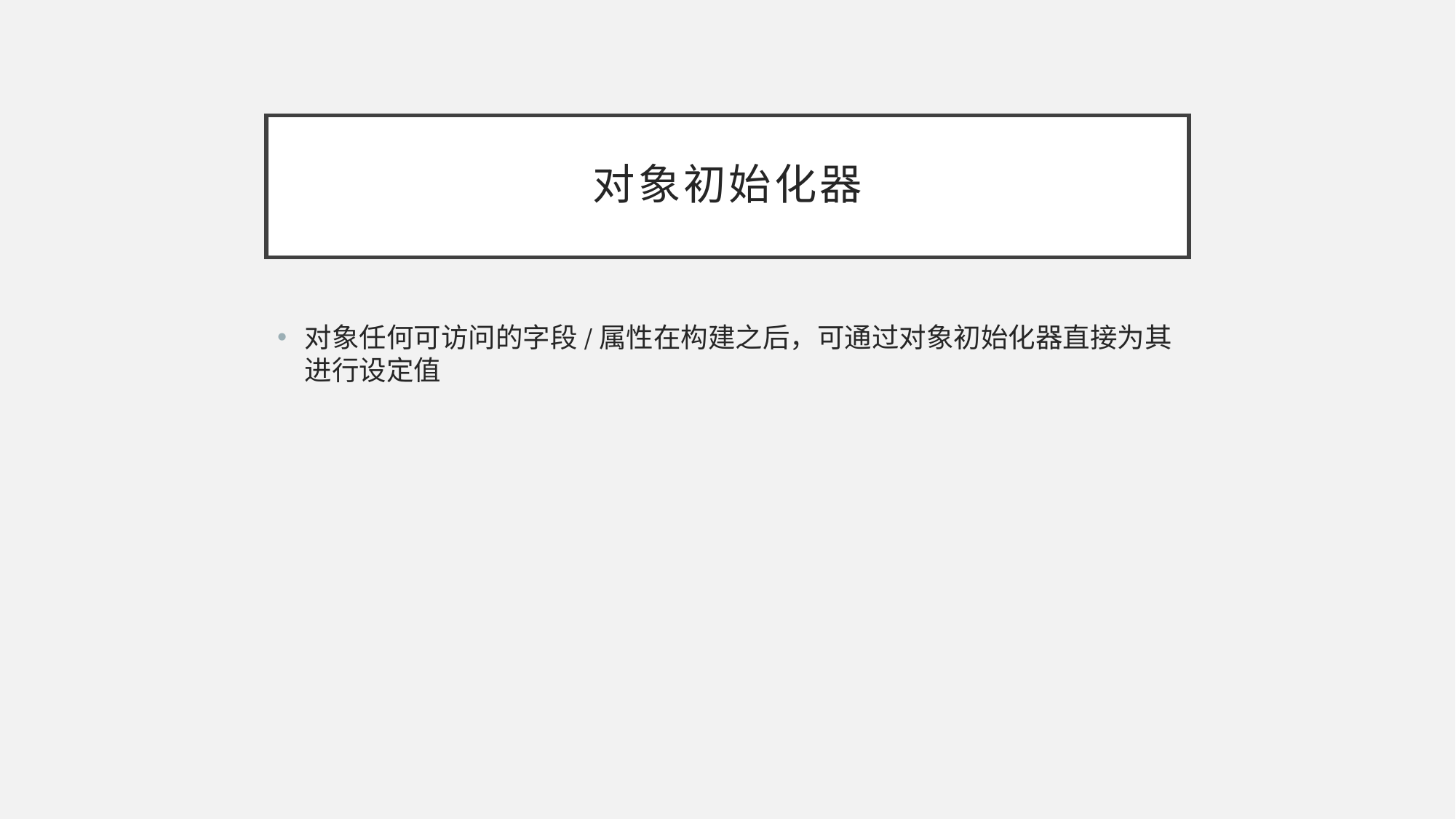

# 对象初始化器
对象任何可访问的字段/属性在构建之后，可通过对象初始化器直接为其进行设定值